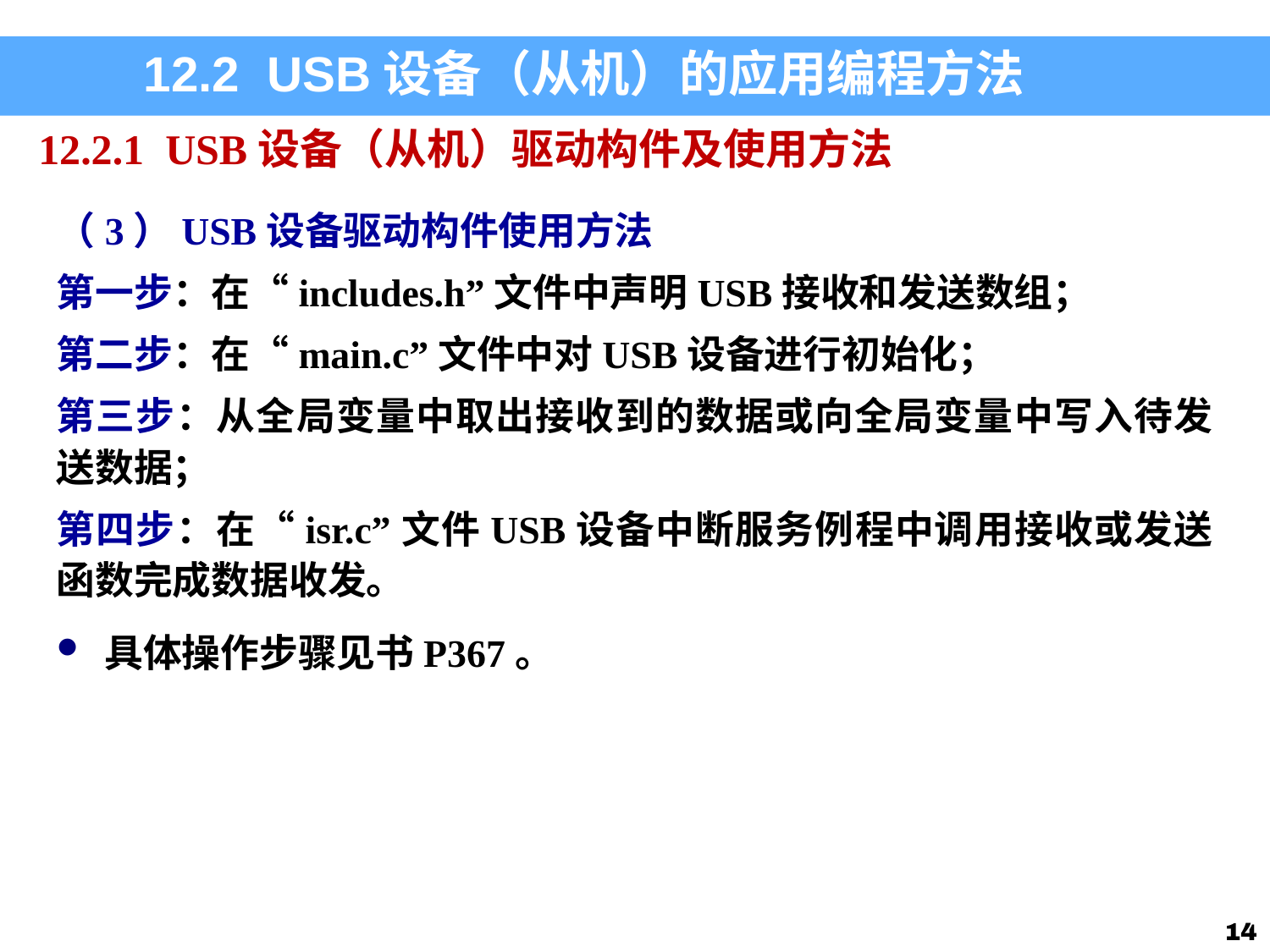

12.2  USB设备（从机）的应用编程方法
12.2.1  USB设备（从机）驱动构件及使用方法
（3）USB设备驱动构件使用方法
第一步：在“includes.h”文件中声明USB接收和发送数组；
第二步：在“main.c”文件中对USB设备进行初始化；
第三步：从全局变量中取出接收到的数据或向全局变量中写入待发送数据；
第四步：在“isr.c”文件USB设备中断服务例程中调用接收或发送函数完成数据收发。
具体操作步骤见书P367。

14